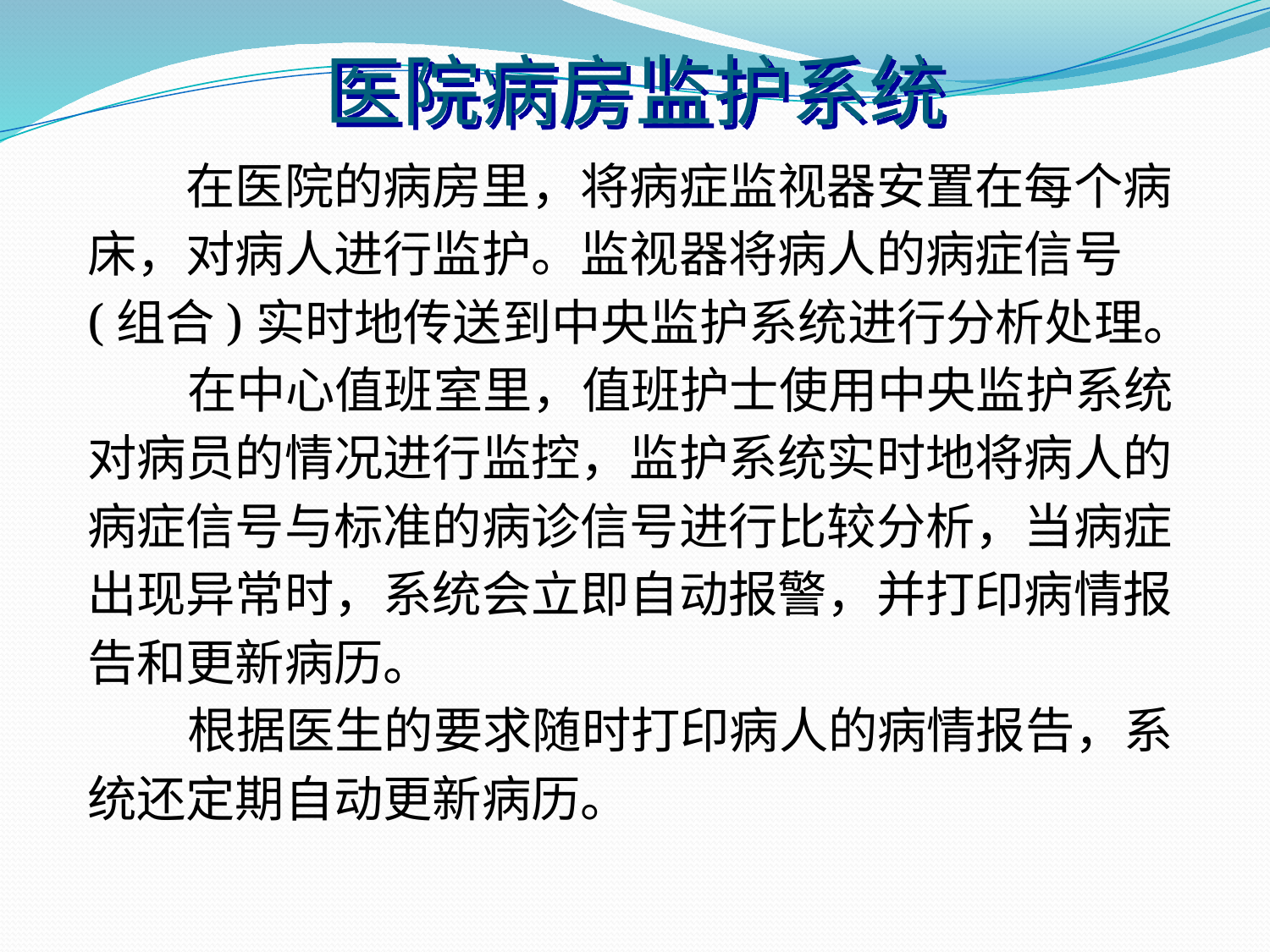

医院病房监护系统
　　在医院的病房里，将病症监视器安置在每个病床，对病人进行监护。监视器将病人的病症信号(组合)实时地传送到中央监护系统进行分析处理。
        在中心值班室里，值班护士使用中央监护系统对病员的情况进行监控，监护系统实时地将病人的病症信号与标准的病诊信号进行比较分析，当病症出现异常时，系统会立即自动报警，并打印病情报告和更新病历。
        根据医生的要求随时打印病人的病情报告，系统还定期自动更新病历。